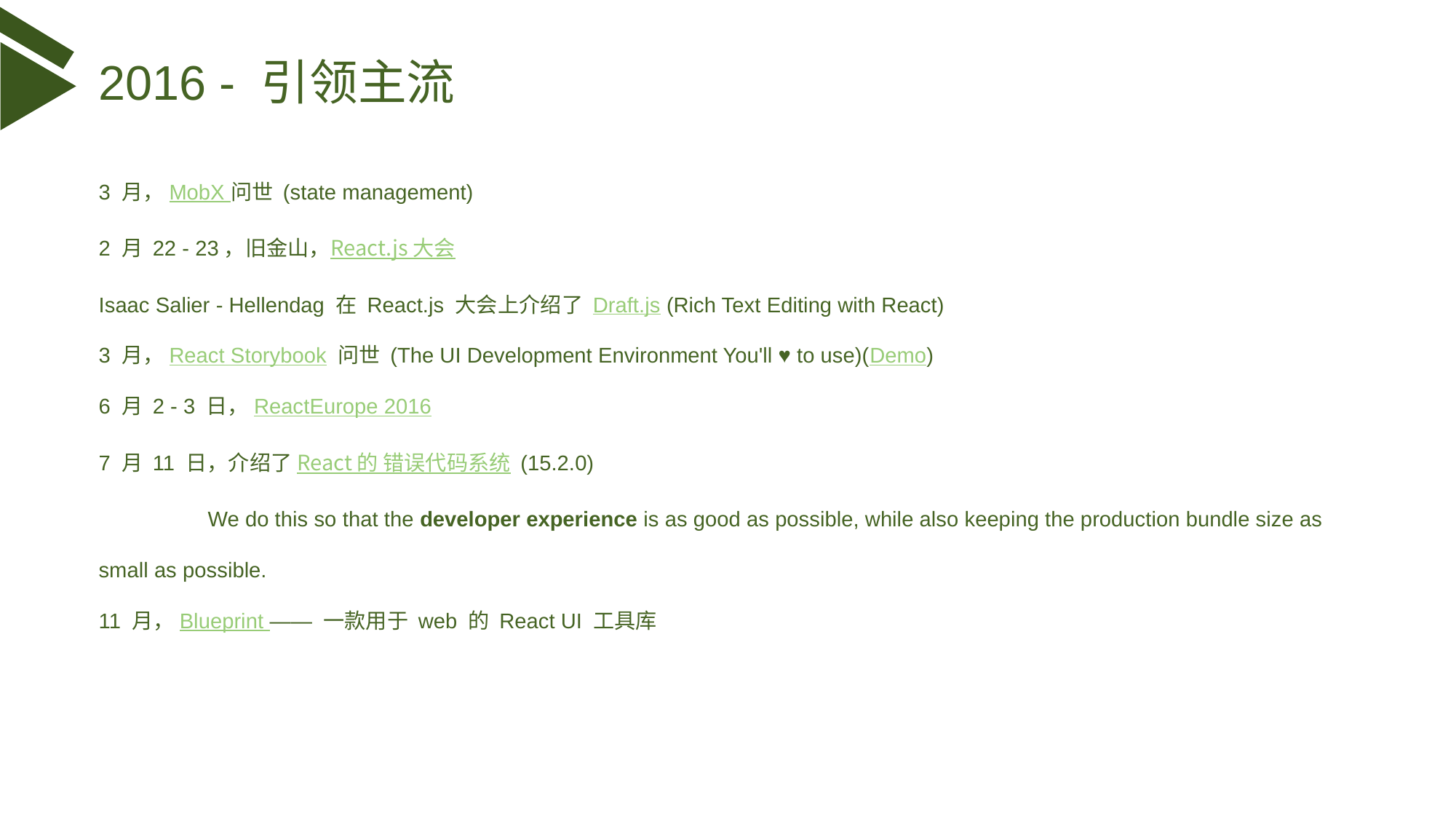

2016 - 引领主流

3 月，MobX 问世 (state management)
2 月 22 - 23，旧金山，React.js 大会
Isaac Salier - Hellendag 在 React.js 大会上介绍了 Draft.js (Rich Text Editing with React)
3 月，React Storybook 问世 (The UI Development Environment You'll ♥ to use)(Demo)
6 月 2 - 3 日，ReactEurope 2016
7 月 11 日，介绍了 React 的 错误代码系统 (15.2.0)
	We do this so that the developer experience is as good as possible, while also keeping the production bundle size as small as possible.
11 月，Blueprint —— 一款用于 web 的 React UI 工具库